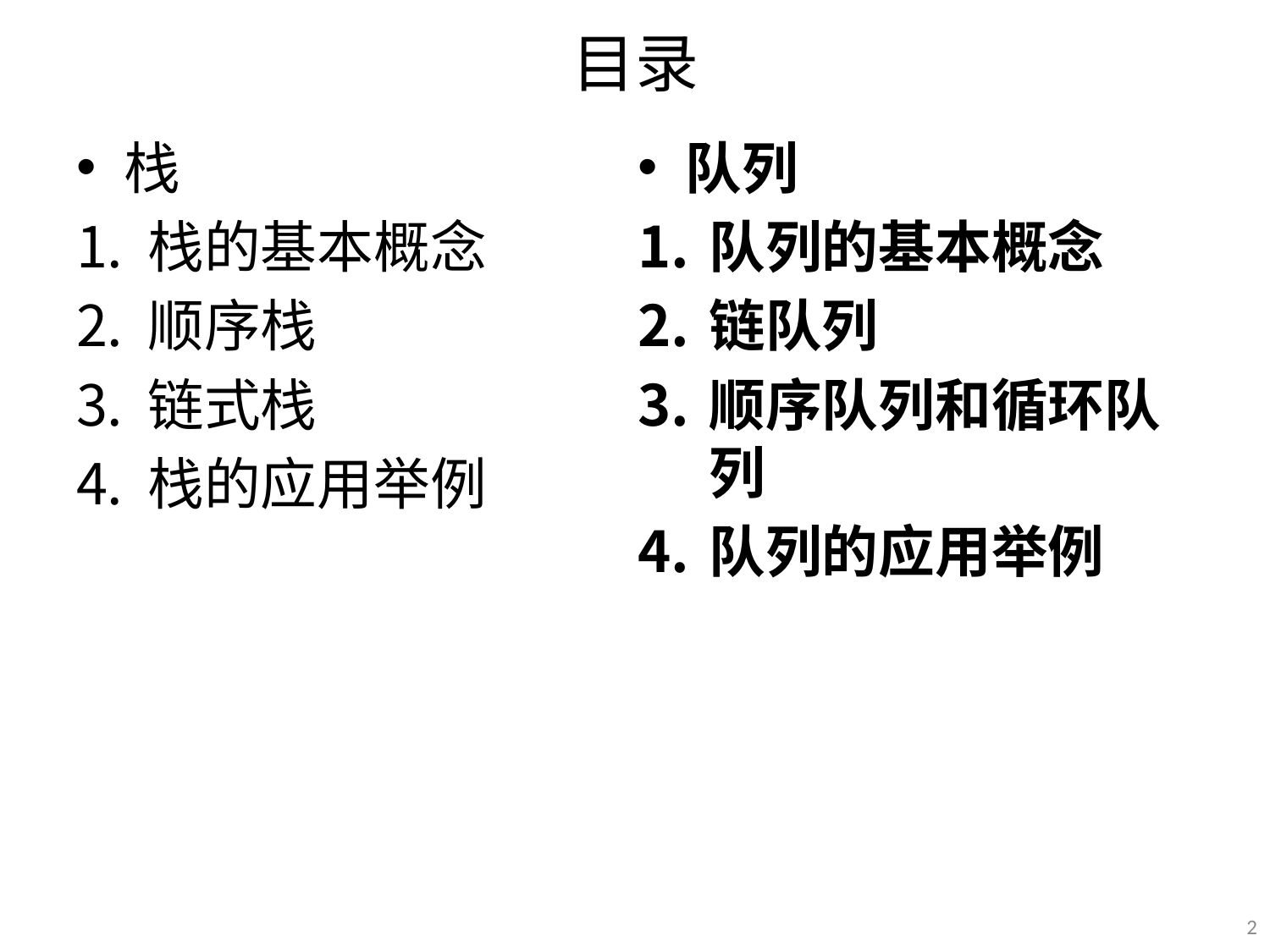

# 目录
栈
栈的基本概念
顺序栈
链式栈
栈的应用举例

队列
队列的基本概念
链队列
顺序队列和循环队列
队列的应用举例

2